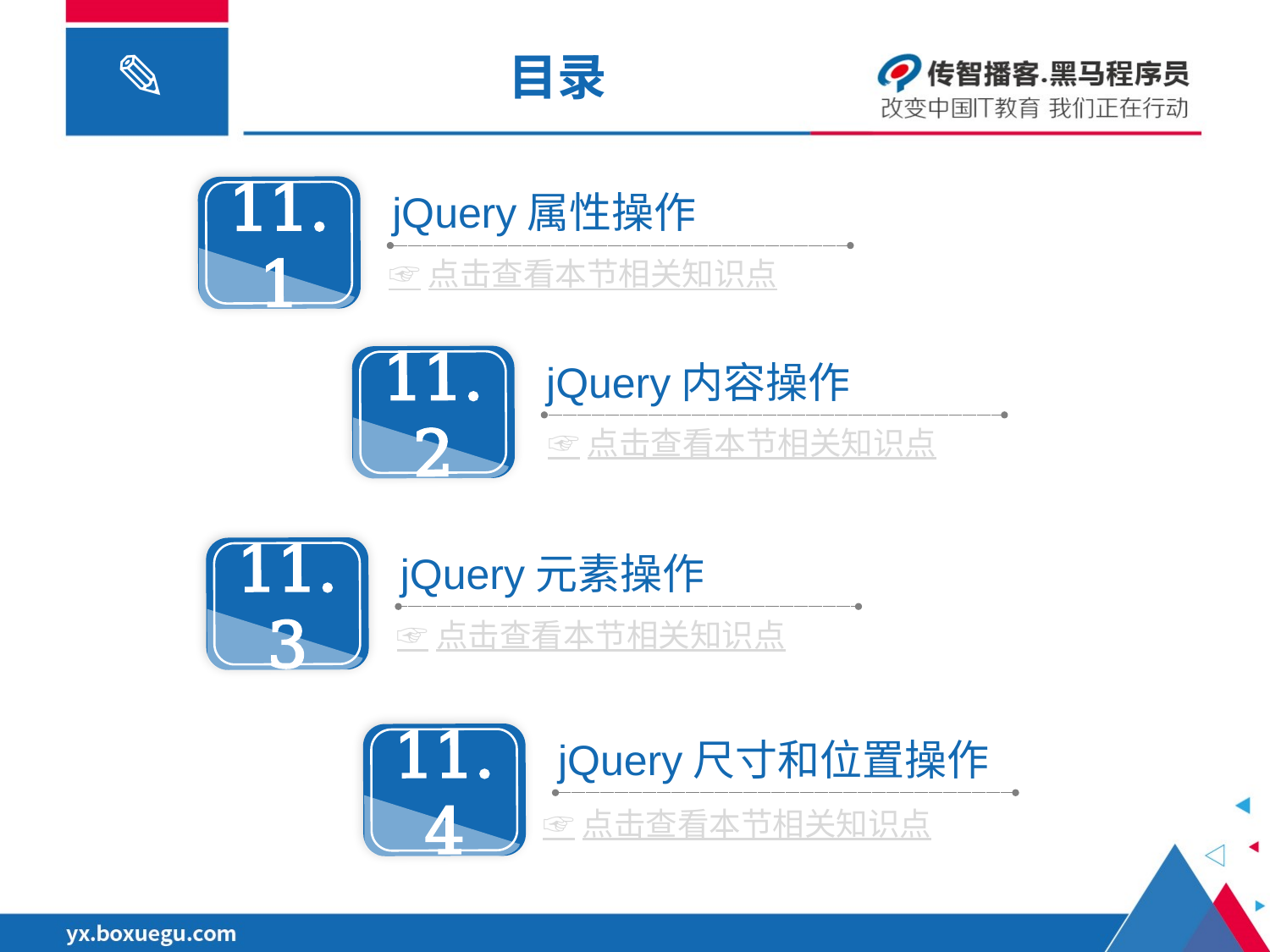

# 目录
11.1

jQuery属性操作
☞点击查看本节相关知识点
11.2

jQuery内容操作
☞点击查看本节相关知识点
11.3

jQuery元素操作
☞点击查看本节相关知识点
11.4

jQuery尺寸和位置操作
☞点击查看本节相关知识点